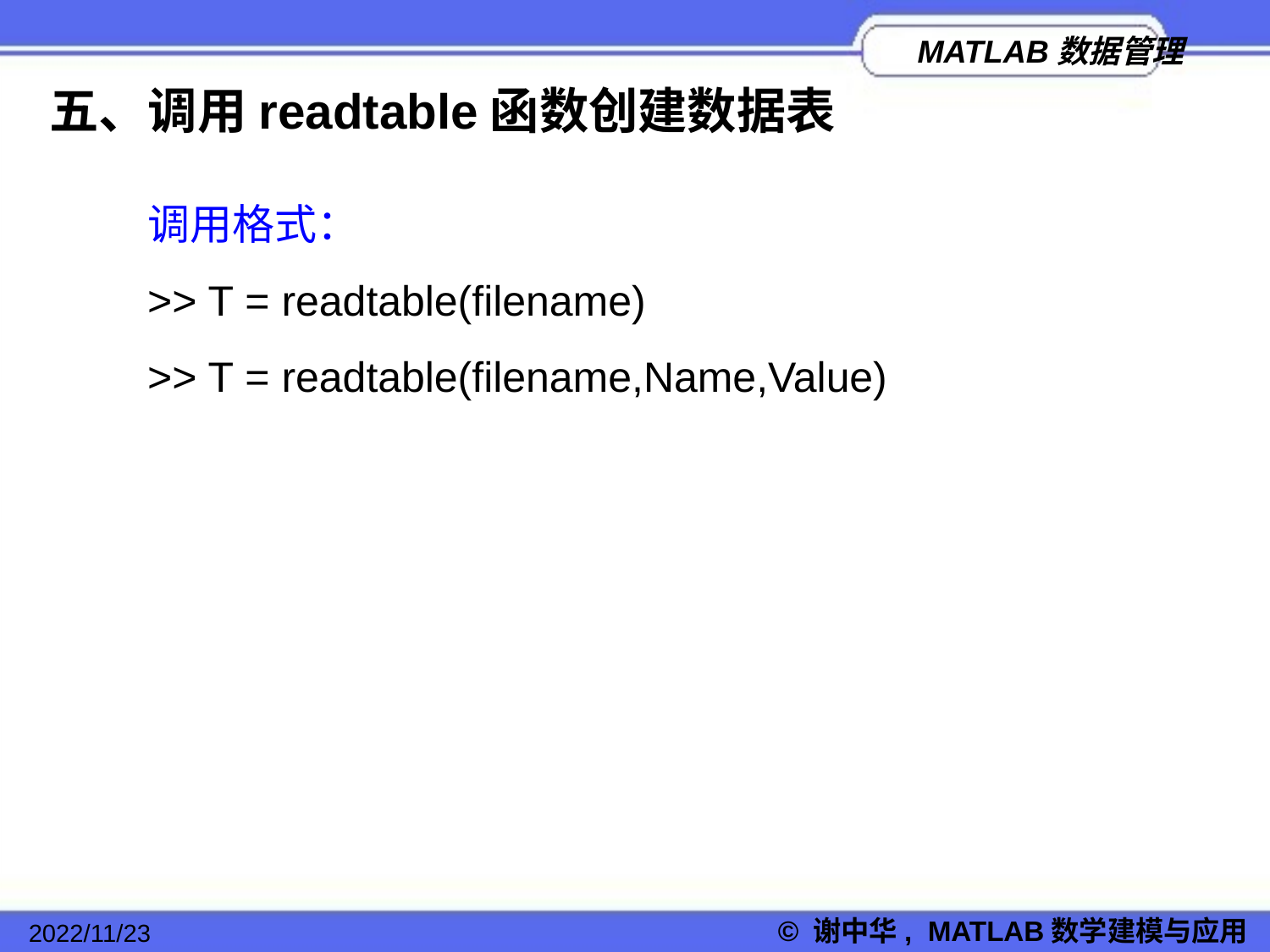

五、调用readtable函数创建数据表
调用格式：
>> T = readtable(filename)
>> T = readtable(filename,Name,Value)
© 谢中华,  MATLAB数学建模与应用